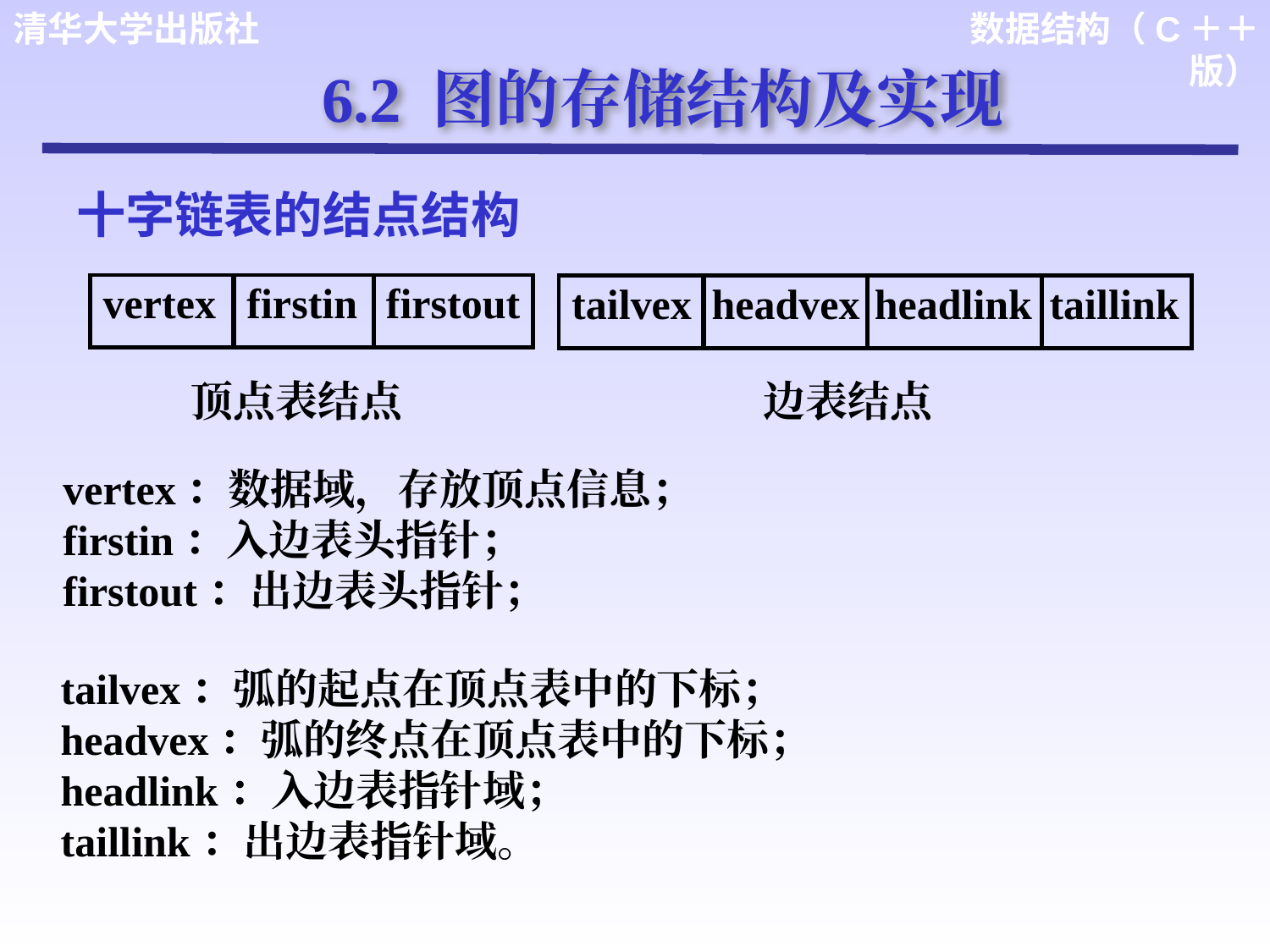

6.2 图的存储结构及实现
十字链表的结点结构
vertex
firstin
firstout
顶点表结点
tailvex
headvex
headlink
taillink
边表结点
vertex：数据域，存放顶点信息；
firstin：入边表头指针；
firstout：出边表头指针；
tailvex：弧的起点在顶点表中的下标；
headvex：弧的终点在顶点表中的下标；
headlink：入边表指针域；
taillink：出边表指针域。